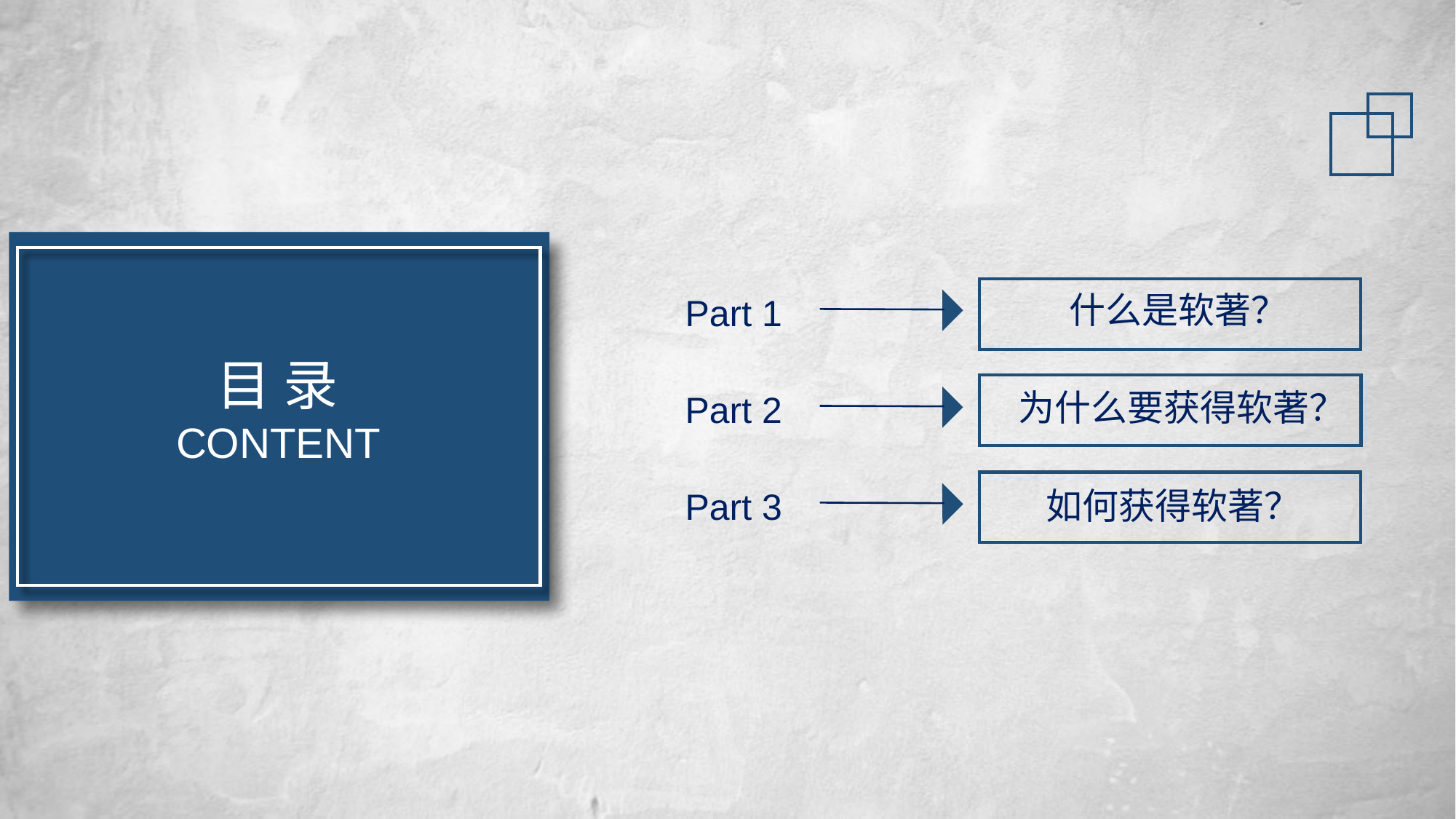

什么是软著？
为什么要获得软著？
如何获得软著？
Part 1

目 录CONTENT
Part 2

Part 3